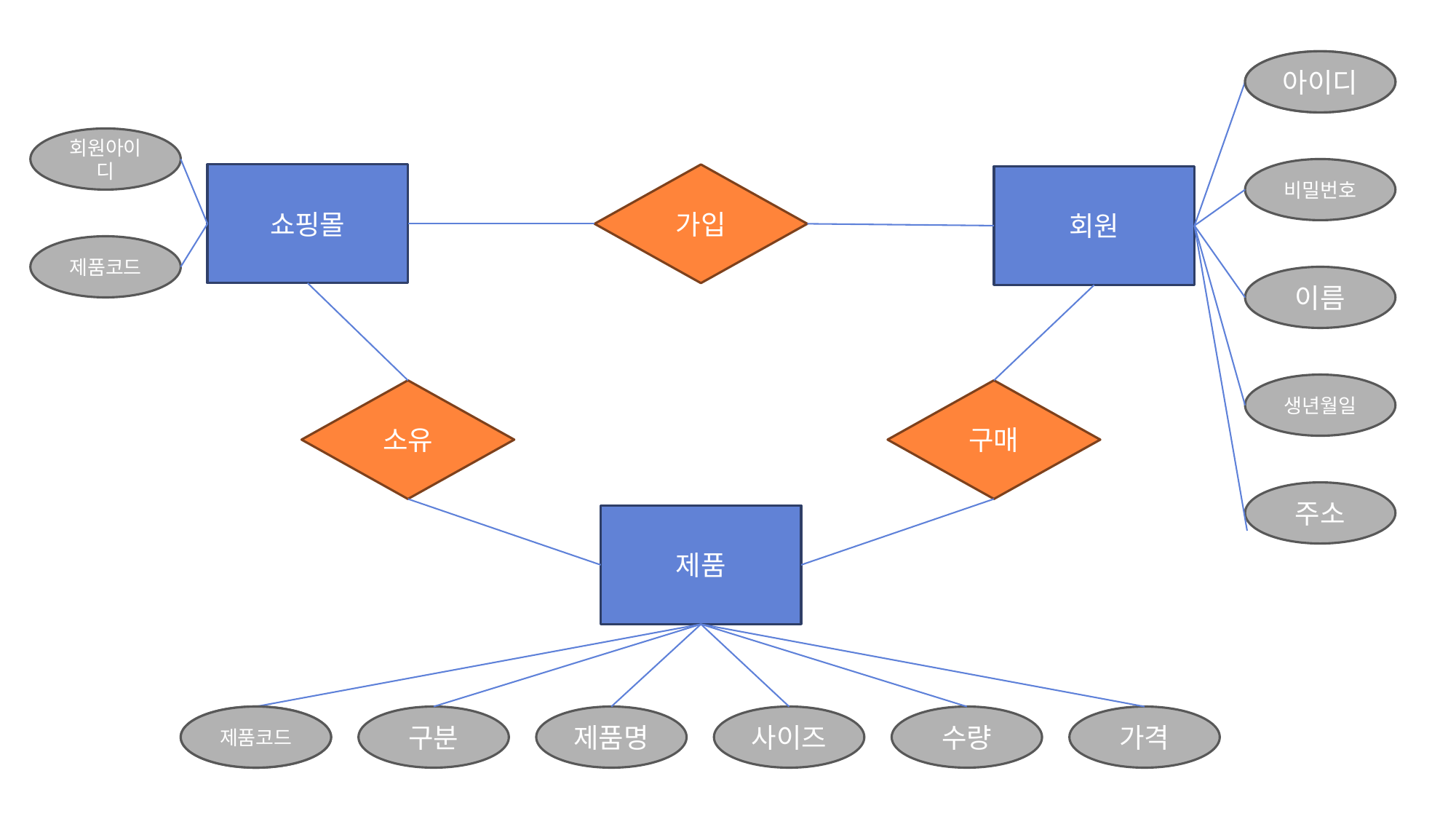

아이디
비밀번호
이름
생년월일
주소
아이디
회원아이디
쇼핑몰
가입
회원
소유
구매
제품
제품코드
제품코드
구분
제품명
사이즈
수량
가격
제품코드